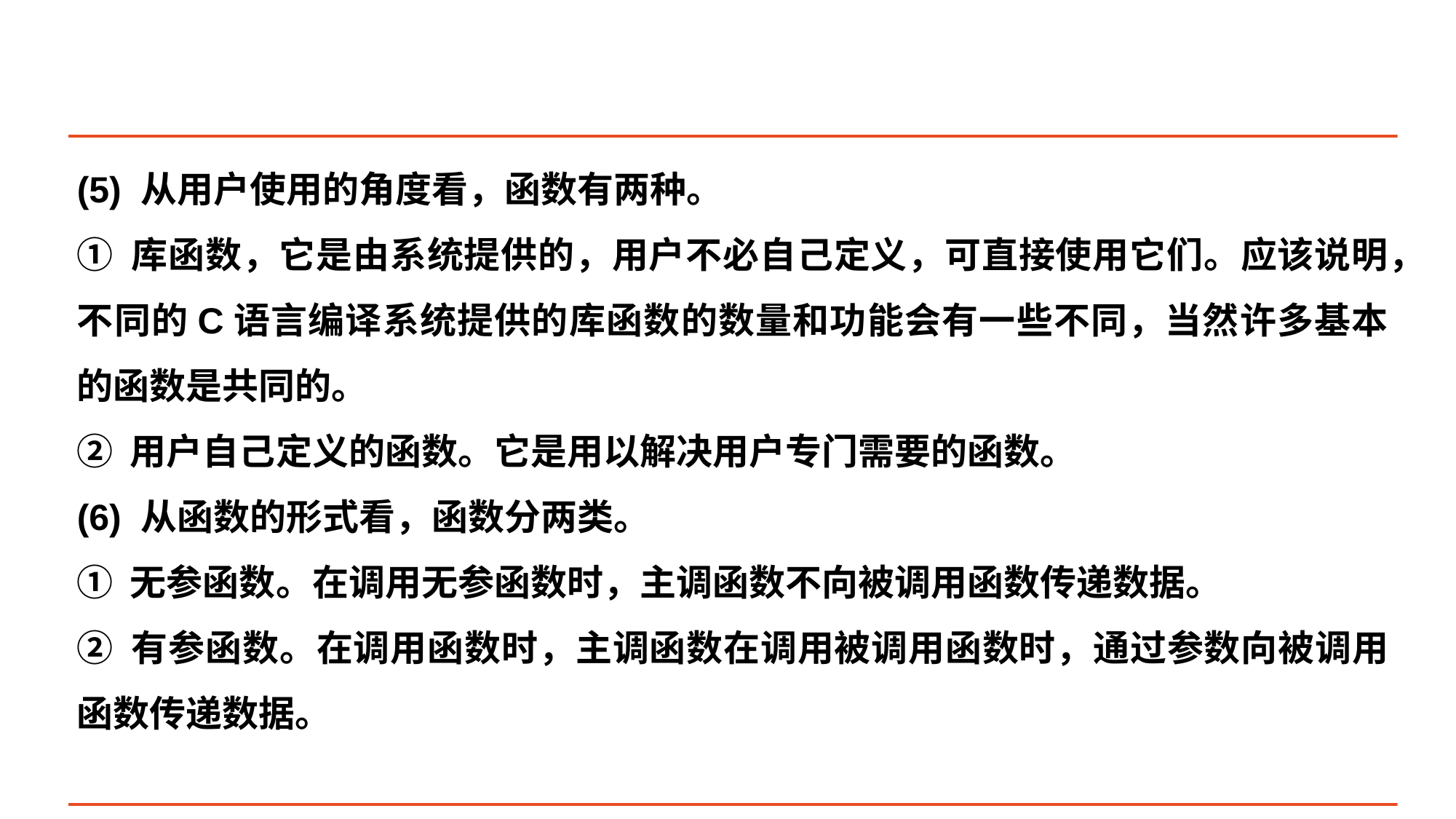

#
(5) 从用户使用的角度看，函数有两种。
① 库函数，它是由系统提供的，用户不必自己定义，可直接使用它们。应该说明，不同的C语言编译系统提供的库函数的数量和功能会有一些不同，当然许多基本的函数是共同的。
② 用户自己定义的函数。它是用以解决用户专门需要的函数。
(6) 从函数的形式看，函数分两类。
① 无参函数。在调用无参函数时，主调函数不向被调用函数传递数据。
② 有参函数。在调用函数时，主调函数在调用被调用函数时，通过参数向被调用函数传递数据。